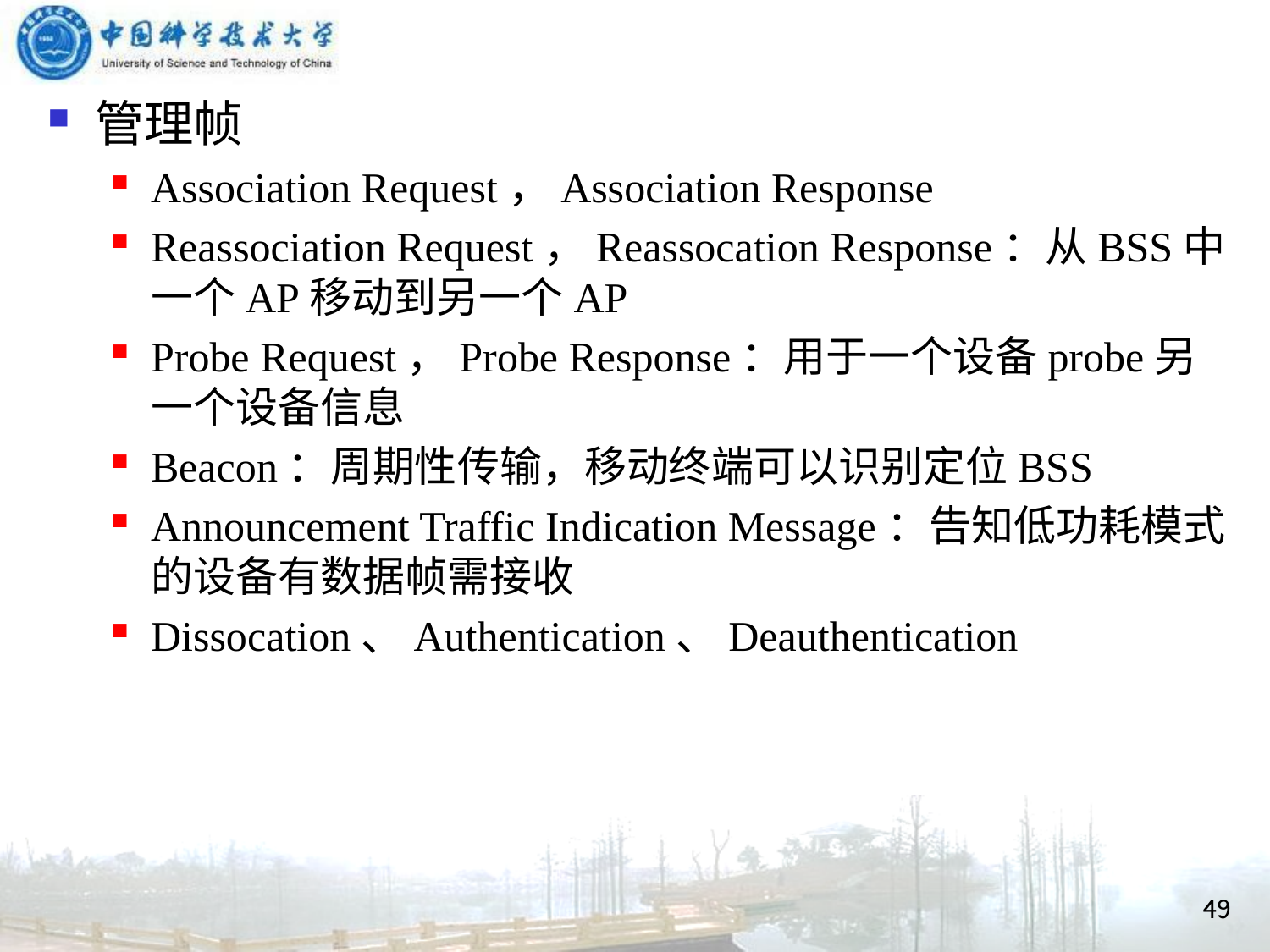

管理帧
Association Request，Association Response
Reassociation Request，Reassocation Response：从BSS中一个AP移动到另一个AP
Probe Request，Probe Response：用于一个设备probe另一个设备信息
Beacon：周期性传输，移动终端可以识别定位BSS
Announcement Traffic Indication Message：告知低功耗模式的设备有数据帧需接收
Dissocation、Authentication、Deauthentication
49